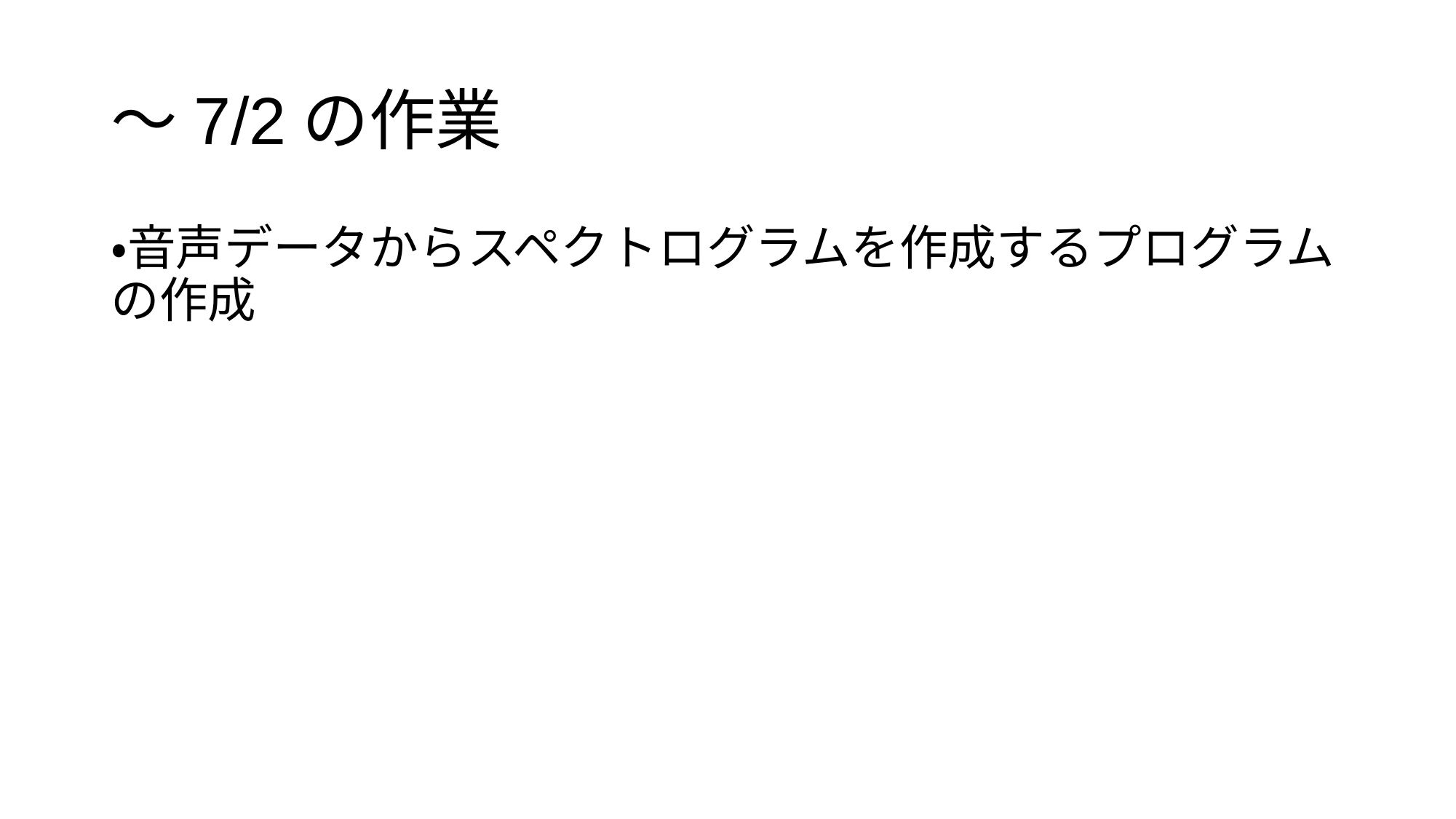

# ～7/2の作業
・音声データからスペクトログラムを作成するプログラムの作成